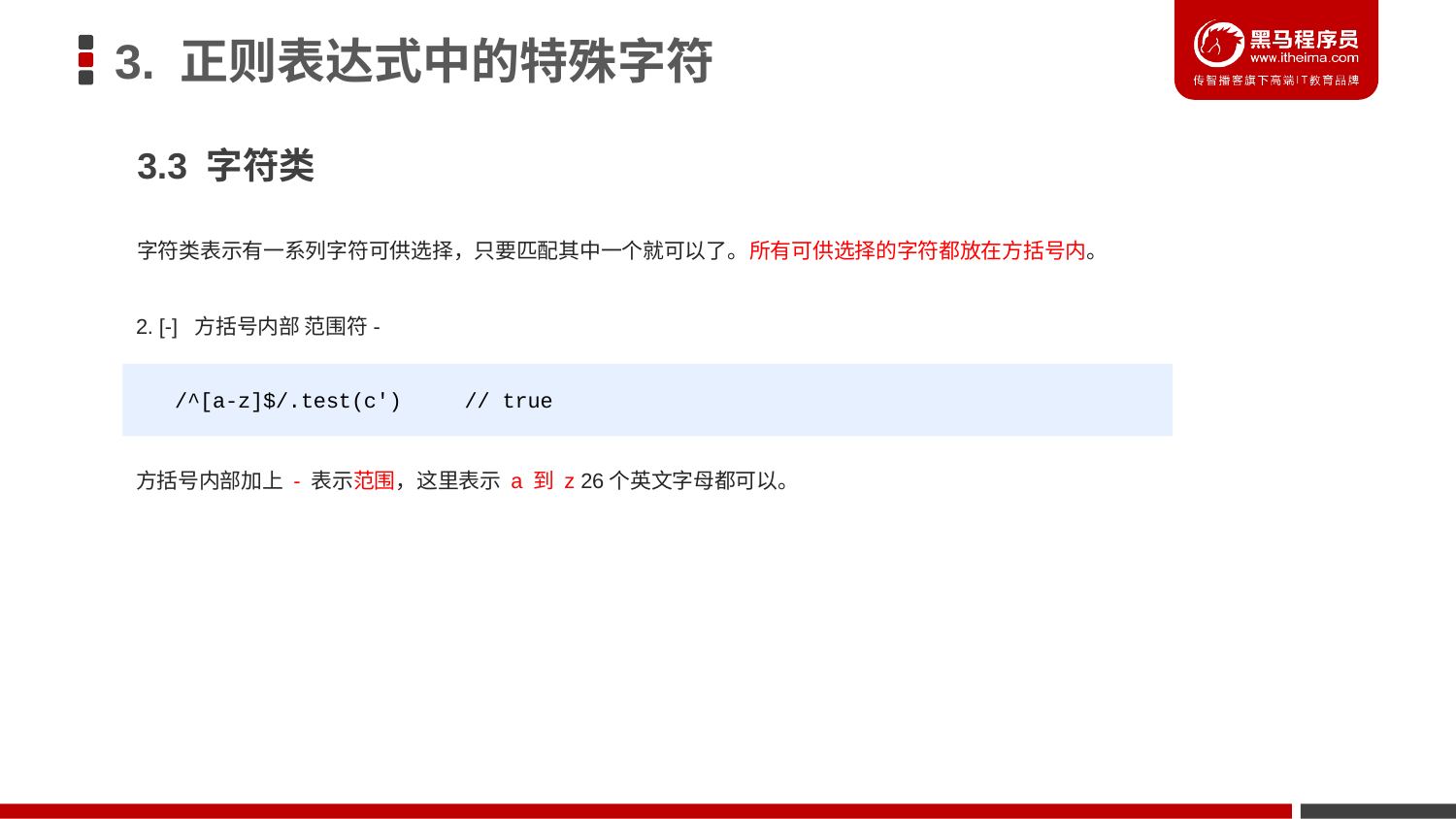

# 3. 正则表达式中的特殊字符
3.3 字符类
字符类表示有一系列字符可供选择，只要匹配其中一个就可以了。所有可供选择的字符都放在方括号内。

2. [-]  方括号内部 范围符-
   /^[a-z]$/.test(c')     // true
方括号内部加上 - 表示范围，这里表示 a 到 z 26个英文字母都可以。